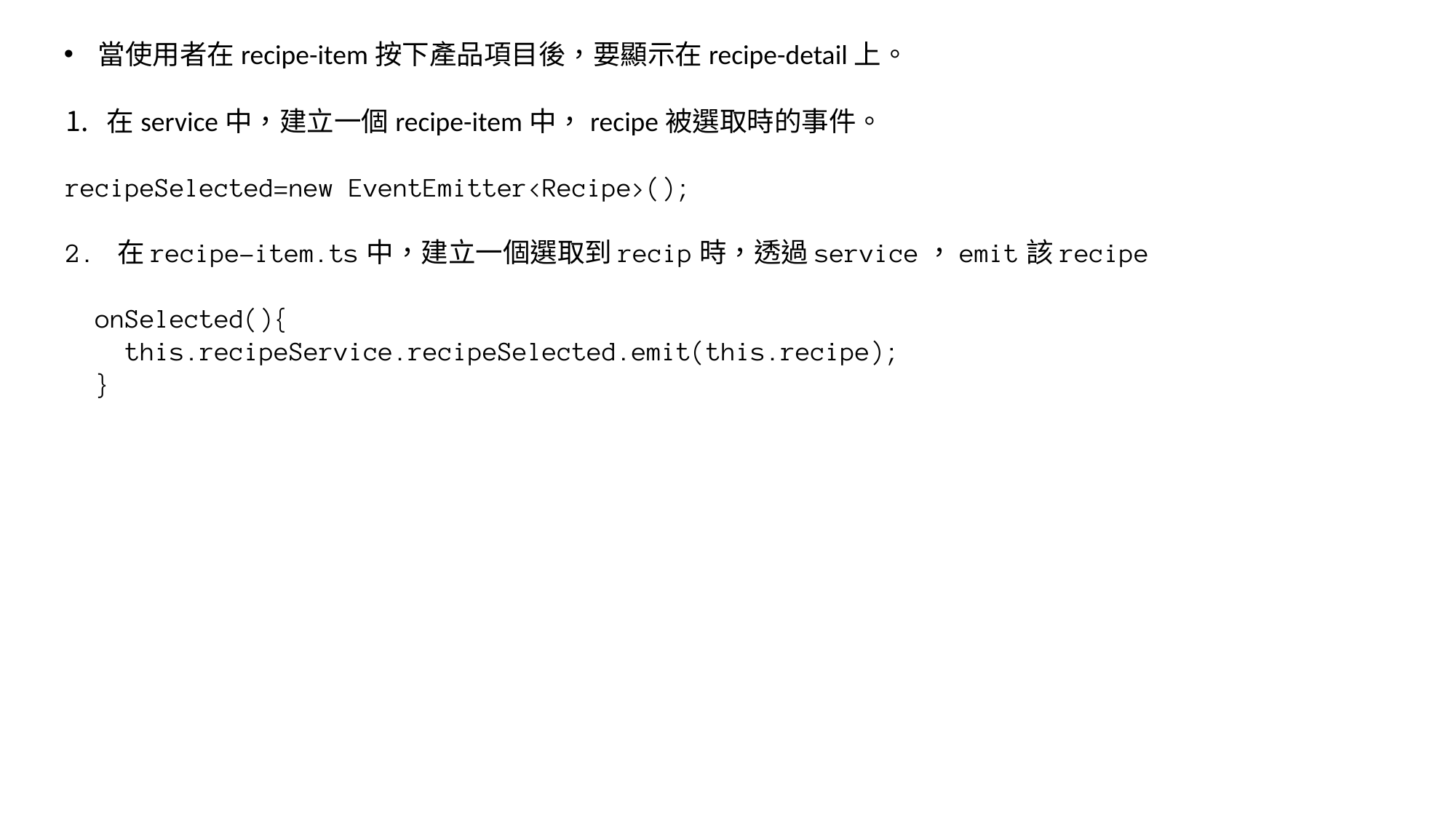

當使用者在recipe-item按下產品項目後，要顯示在recipe-detail上。
在service中，建立一個recipe-item中，recipe被選取時的事件。

recipeSelected=new EventEmitter<Recipe>();

2. 在recipe-item.ts中，建立一個選取到recip時，透過service，emit該recipe
  onSelected(){
    this.recipeService.recipeSelected.emit(this.recipe);
  }